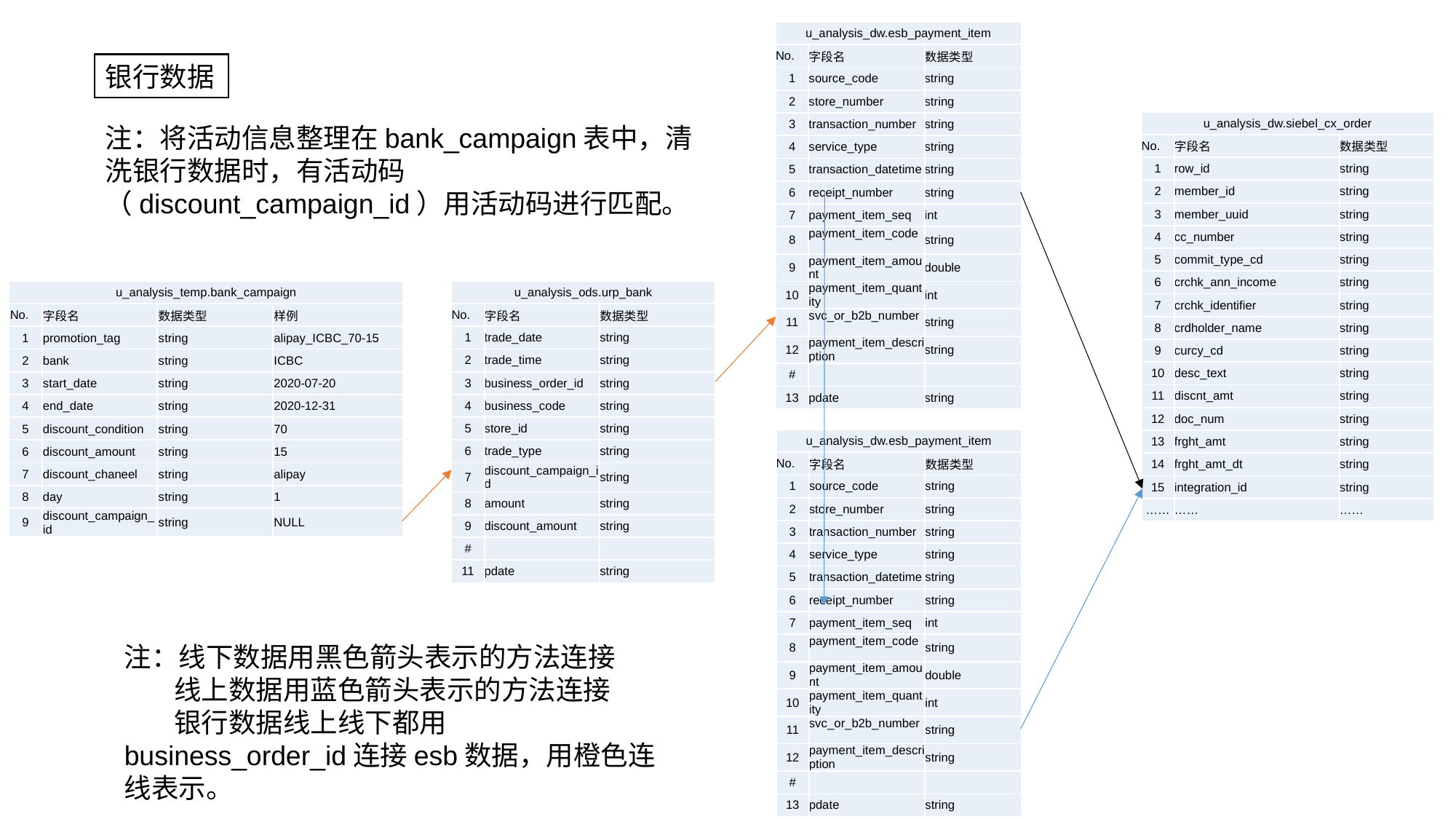

| u\_analysis\_dw.esb\_payment\_item |  |  |
| --- | --- | --- |
| No. | 字段名 | 数据类型 |
| 1 | source\_code | string |
| 2 | store\_number | string |
| 3 | transaction\_number | string |
| 4 | service\_type | string |
| 5 | transaction\_datetime | string |
| 6 | receipt\_number | string |
| 7 | payment\_item\_seq | int |
| 8 | payment\_item\_code | string |
| 9 | payment\_item\_amount | double |
| 10 | payment\_item\_quantity | int |
| 11 | svc\_or\_b2b\_number | string |
| 12 | payment\_item\_description | string |
| # |  |  |
| 13 | pdate | string |
银行数据
| u\_analysis\_dw.siebel\_cx\_order |  |  |
| --- | --- | --- |
| No. | 字段名 | 数据类型 |
| 1 | row\_id | string |
| 2 | member\_id | string |
| 3 | member\_uuid | string |
| 4 | cc\_number | string |
| 5 | commit\_type\_cd | string |
| 6 | crchk\_ann\_income | string |
| 7 | crchk\_identifier | string |
| 8 | crdholder\_name | string |
| 9 | curcy\_cd | string |
| 10 | desc\_text | string |
| 11 | discnt\_amt | string |
| 12 | doc\_num | string |
| 13 | frght\_amt | string |
| 14 | frght\_amt\_dt | string |
| 15 | integration\_id | string |
| …… | …… | …… |
注：将活动信息整理在bank_campaign表中，清洗银行数据时，有活动码（discount_campaign_id）用活动码进行匹配。
| u\_analysis\_temp.bank\_campaign |  |  |  |
| --- | --- | --- | --- |
| No. | 字段名 | 数据类型 | 样例 |
| 1 | promotion\_tag | string | alipay\_ICBC\_70-15 |
| 2 | bank | string | ICBC |
| 3 | start\_date | string | 2020-07-20 |
| 4 | end\_date | string | 2020-12-31 |
| 5 | discount\_condition | string | 70 |
| 6 | discount\_amount | string | 15 |
| 7 | discount\_chaneel | string | alipay |
| 8 | day | string | 1 |
| 9 | discount\_campaign\_id | string | NULL |
| u\_analysis\_ods.urp\_bank |  |  |
| --- | --- | --- |
| No. | 字段名 | 数据类型 |
| 1 | trade\_date | string |
| 2 | trade\_time | string |
| 3 | business\_order\_id | string |
| 4 | business\_code | string |
| 5 | store\_id | string |
| 6 | trade\_type | string |
| 7 | discount\_campaign\_id | string |
| 8 | amount | string |
| 9 | discount\_amount | string |
| # |  |  |
| 11 | pdate | string |
| u\_analysis\_dw.esb\_payment\_item |  |  |
| --- | --- | --- |
| No. | 字段名 | 数据类型 |
| 1 | source\_code | string |
| 2 | store\_number | string |
| 3 | transaction\_number | string |
| 4 | service\_type | string |
| 5 | transaction\_datetime | string |
| 6 | receipt\_number | string |
| 7 | payment\_item\_seq | int |
| 8 | payment\_item\_code | string |
| 9 | payment\_item\_amount | double |
| 10 | payment\_item\_quantity | int |
| 11 | svc\_or\_b2b\_number | string |
| 12 | payment\_item\_description | string |
| # |  |  |
| 13 | pdate | string |
注：线下数据用黑色箭头表示的方法连接
       线上数据用蓝色箭头表示的方法连接
       银行数据线上线下都用business_order_id连接esb数据，用橙色连线表示。